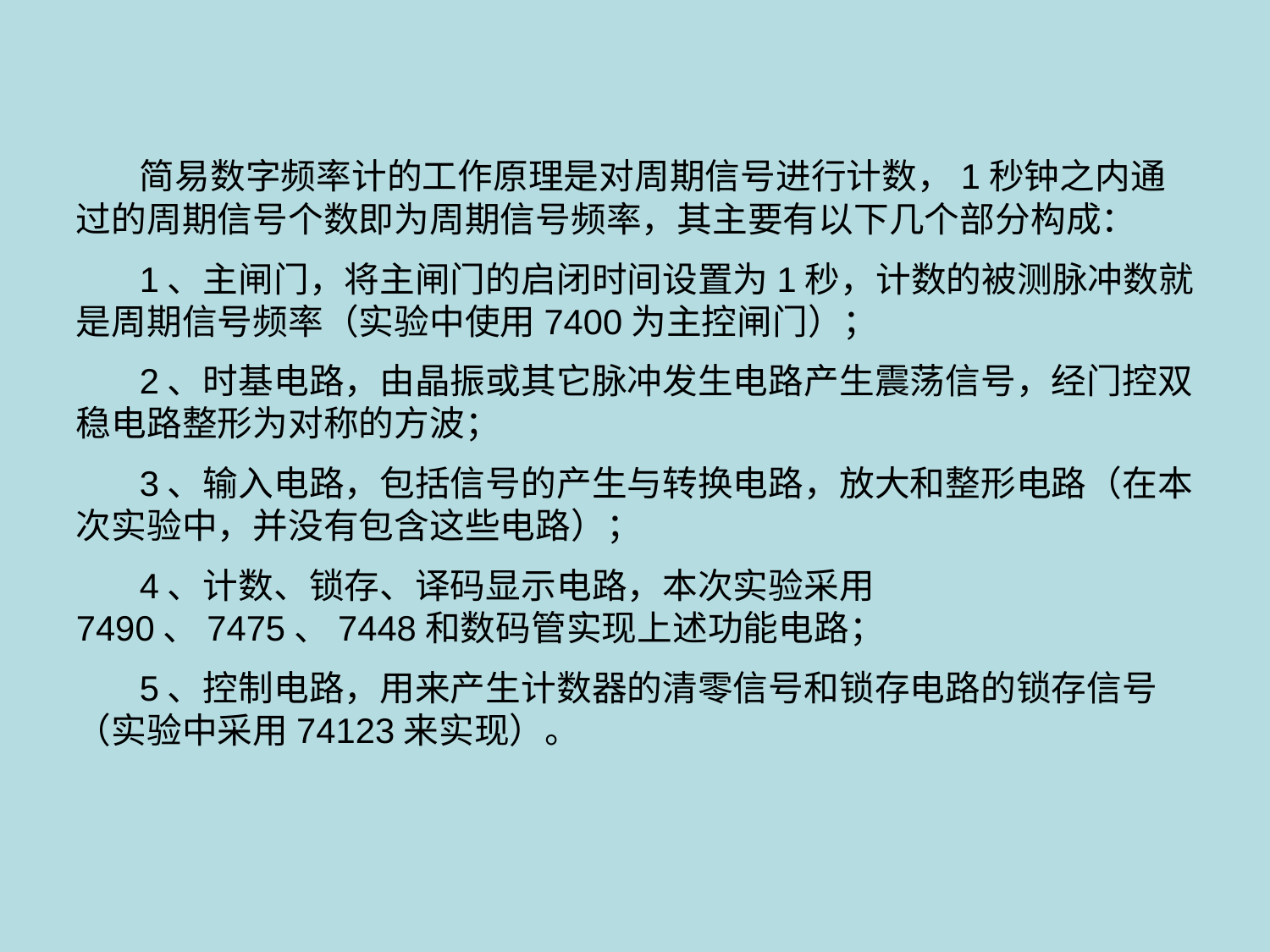

简易数字频率计的工作原理是对周期信号进行计数，1秒钟之内通过的周期信号个数即为周期信号频率，其主要有以下几个部分构成：
1、主闸门，将主闸门的启闭时间设置为1秒，计数的被测脉冲数就是周期信号频率（实验中使用7400为主控闸门）；
2、时基电路，由晶振或其它脉冲发生电路产生震荡信号，经门控双稳电路整形为对称的方波；
3、输入电路，包括信号的产生与转换电路，放大和整形电路（在本次实验中，并没有包含这些电路）；
4、计数、锁存、译码显示电路，本次实验采用7490、7475、7448和数码管实现上述功能电路；
5、控制电路，用来产生计数器的清零信号和锁存电路的锁存信号（实验中采用74123来实现）。